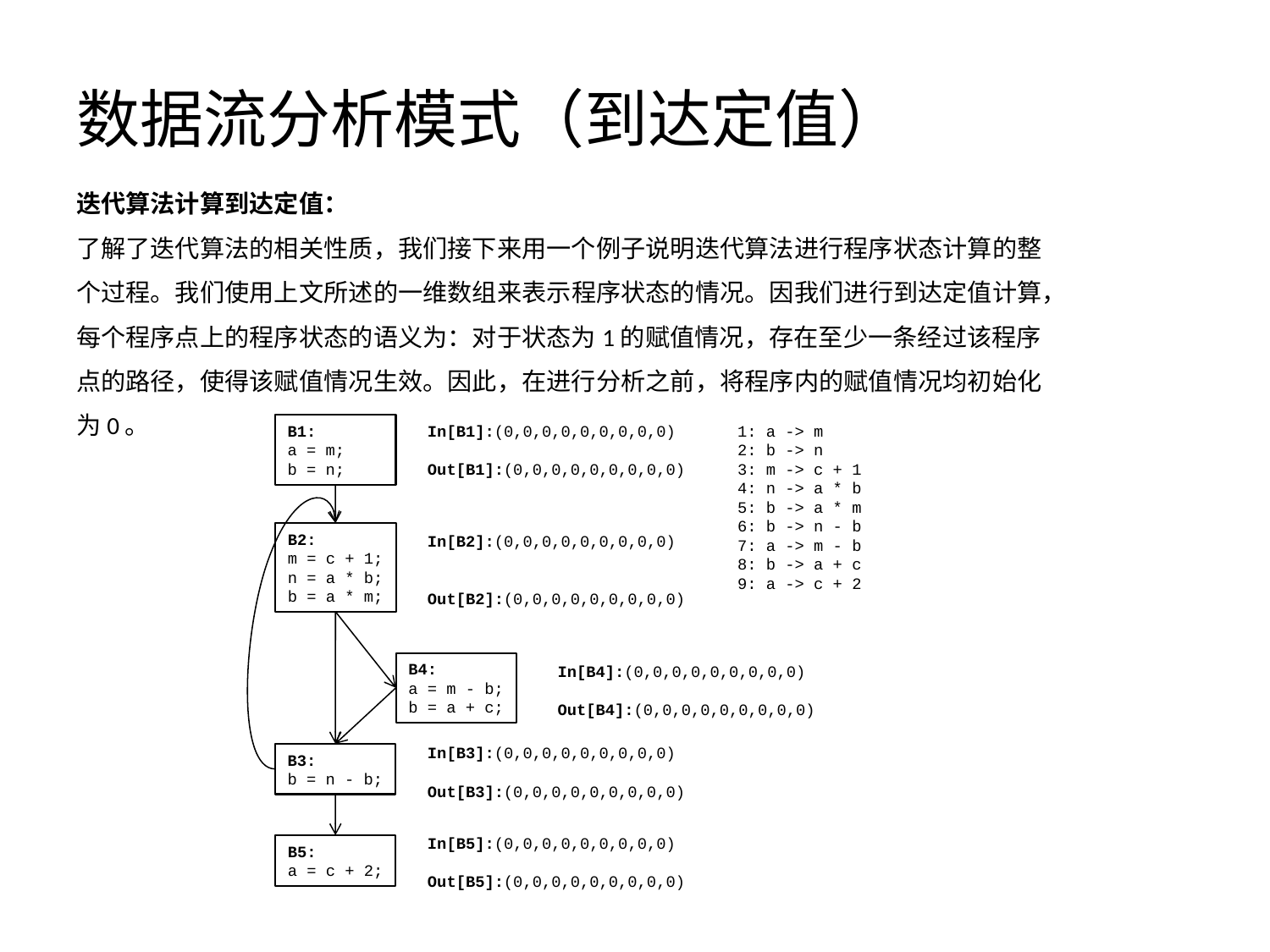

# 数据流分析模式（到达定值）
迭代算法计算到达定值：
了解了迭代算法的相关性质，我们接下来用一个例子说明迭代算法进行程序状态计算的整个过程。我们使用上文所述的一维数组来表示程序状态的情况。因我们进行到达定值计算，每个程序点上的程序状态的语义为：对于状态为1的赋值情况，存在至少一条经过该程序点的路径，使得该赋值情况生效。因此，在进行分析之前，将程序内的赋值情况均初始化为0。

B1:
a = m;
b = n;
In[B1]:(0,0,0,0,0,0,0,0,0)
1: a -> m
2: b -> n
3: m -> c + 1
4: n -> a * b
5: b -> a * m
6: b -> n - b
7: a -> m - b
8: b -> a + c
9: a -> c + 2
Out[B1]:(0,0,0,0,0,0,0,0,0)
B2:
m = c + 1;
n = a * b;
b = a * m;
In[B2]:(0,0,0,0,0,0,0,0,0)
Out[B2]:(0,0,0,0,0,0,0,0,0)
B4:
a = m - b;
b = a + c;
In[B4]:(0,0,0,0,0,0,0,0,0)
Out[B4]:(0,0,0,0,0,0,0,0,0)
In[B3]:(0,0,0,0,0,0,0,0,0)
B3:
b = n - b;
Out[B3]:(0,0,0,0,0,0,0,0,0)
In[B5]:(0,0,0,0,0,0,0,0,0)
B5:
a = c + 2;
Out[B5]:(0,0,0,0,0,0,0,0,0)